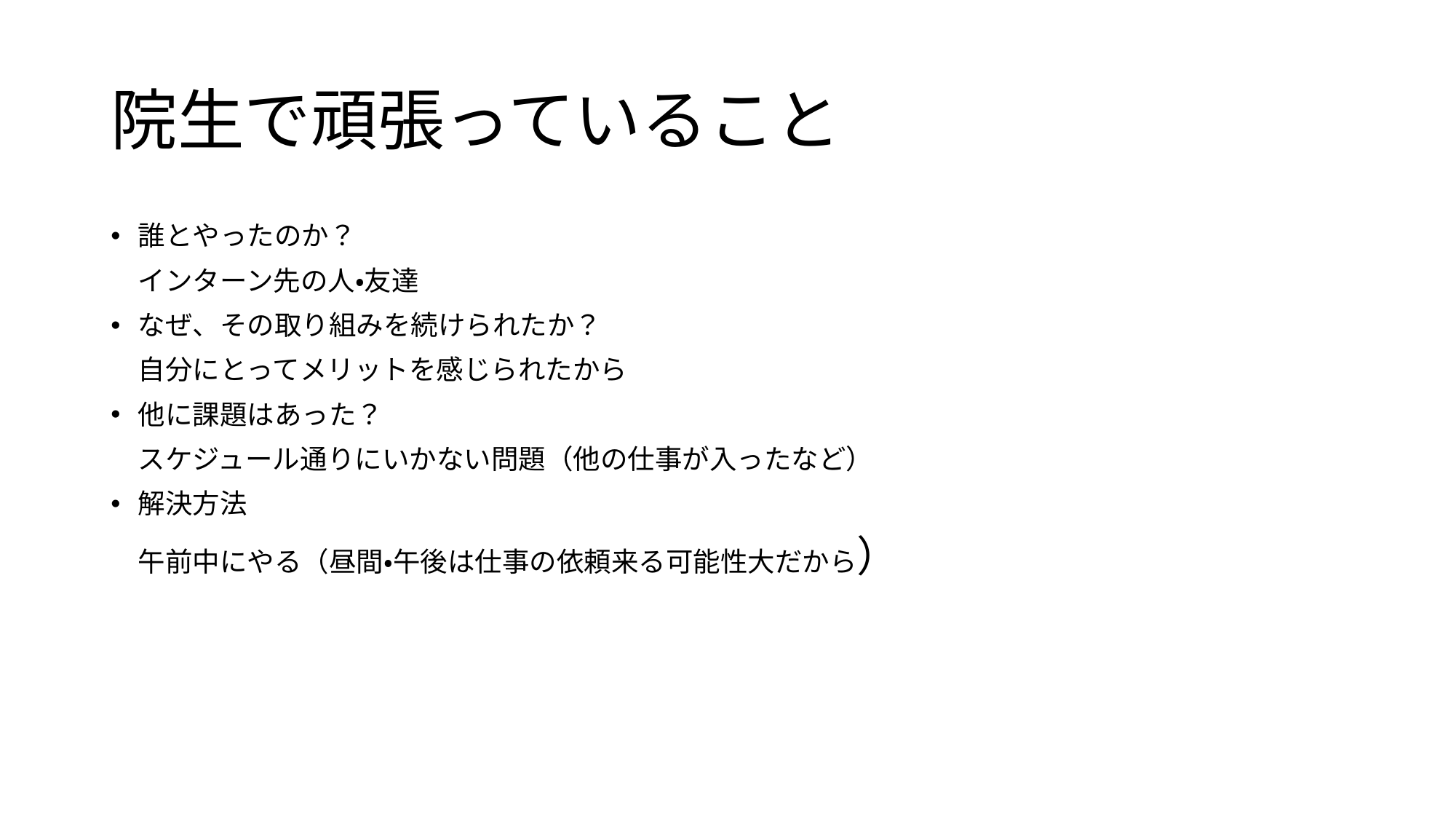

# 院生で頑張っていること
誰とやったのか？
　インターン先の人・友達
なぜ、その取り組みを続けられたか？
　自分にとってメリットを感じられたから
他に課題はあった？
　スケジュール通りにいかない問題（他の仕事が入ったなど）
解決方法
　午前中にやる（昼間・午後は仕事の依頼来る可能性大だから）